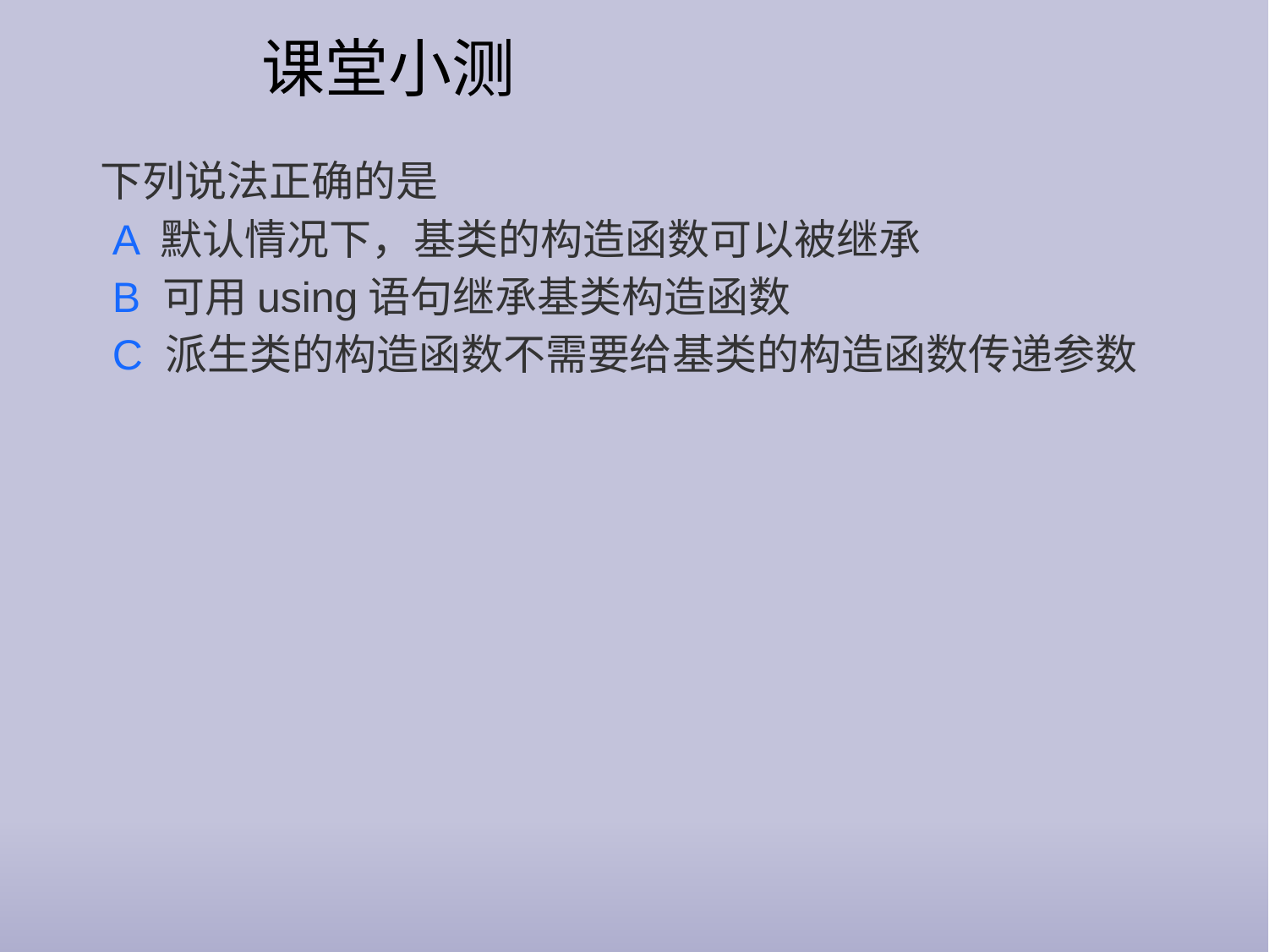

# 课堂小测
下列说法正确的是
 A 默认情况下，基类的构造函数可以被继承
 B 可用using语句继承基类构造函数
 C 派生类的构造函数不需要给基类的构造函数传递参数